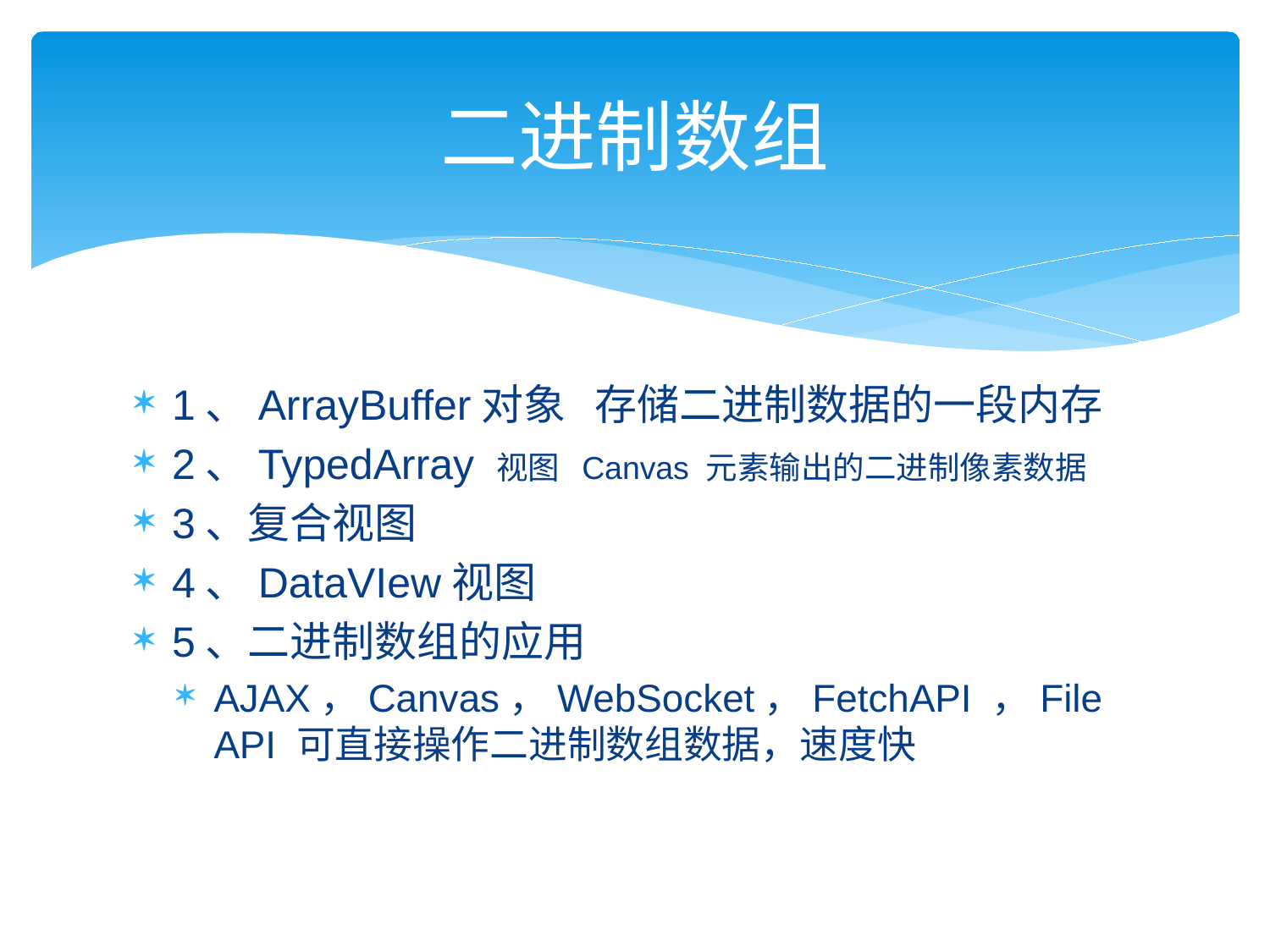

# 二进制数组
1、ArrayBuffer对象   存储二进制数据的一段内存
2、TypedArray 视图  Canvas 元素输出的二进制像素数据
3、复合视图
4、DataVIew视图
5、二进制数组的应用
AJAX，Canvas，WebSocket，FetchAPI ，File API 可直接操作二进制数组数据，速度快